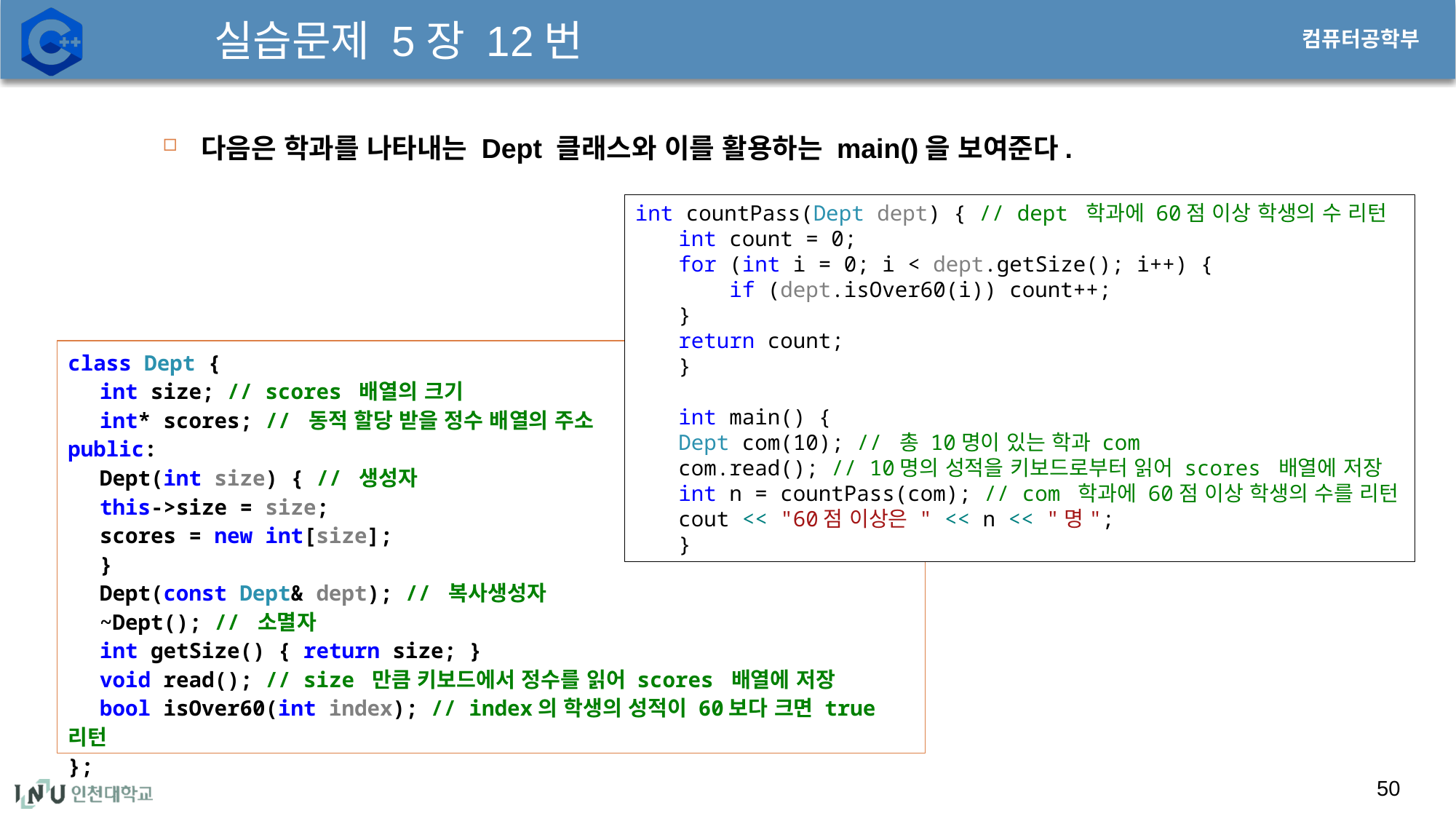

# 실습문제 5장 12번
다음은 학과를 나타내는 Dept 클래스와 이를 활용하는 main()을 보여준다.
int countPass(Dept dept) { // dept 학과에 60점 이상 학생의 수 리턴
int count = 0;
for (int i = 0; i < dept.getSize(); i++) {
    if (dept.isOver60(i)) count++;
}
return count;
}

int main() {
Dept com(10); // 총 10명이 있는 학과 com
com.read(); // 10명의 성적을 키보드로부터 읽어 scores 배열에 저장
int n = countPass(com); // com 학과에 60점 이상 학생의 수를 리턴
cout << "60점 이상은 " << n << "명";
}
class Dept {
int size; // scores 배열의 크기
int* scores; // 동적 할당 받을 정수 배열의 주소
public:
Dept(int size) { // 생성자
this->size = size;
scores = new int[size];
}
Dept(const Dept& dept); // 복사생성자
~Dept(); // 소멸자
int getSize() { return size; }
void read(); // size 만큼 키보드에서 정수를 읽어 scores 배열에 저장
bool isOver60(int index); // index의 학생의 성적이 60보다 크면 true 리턴
};